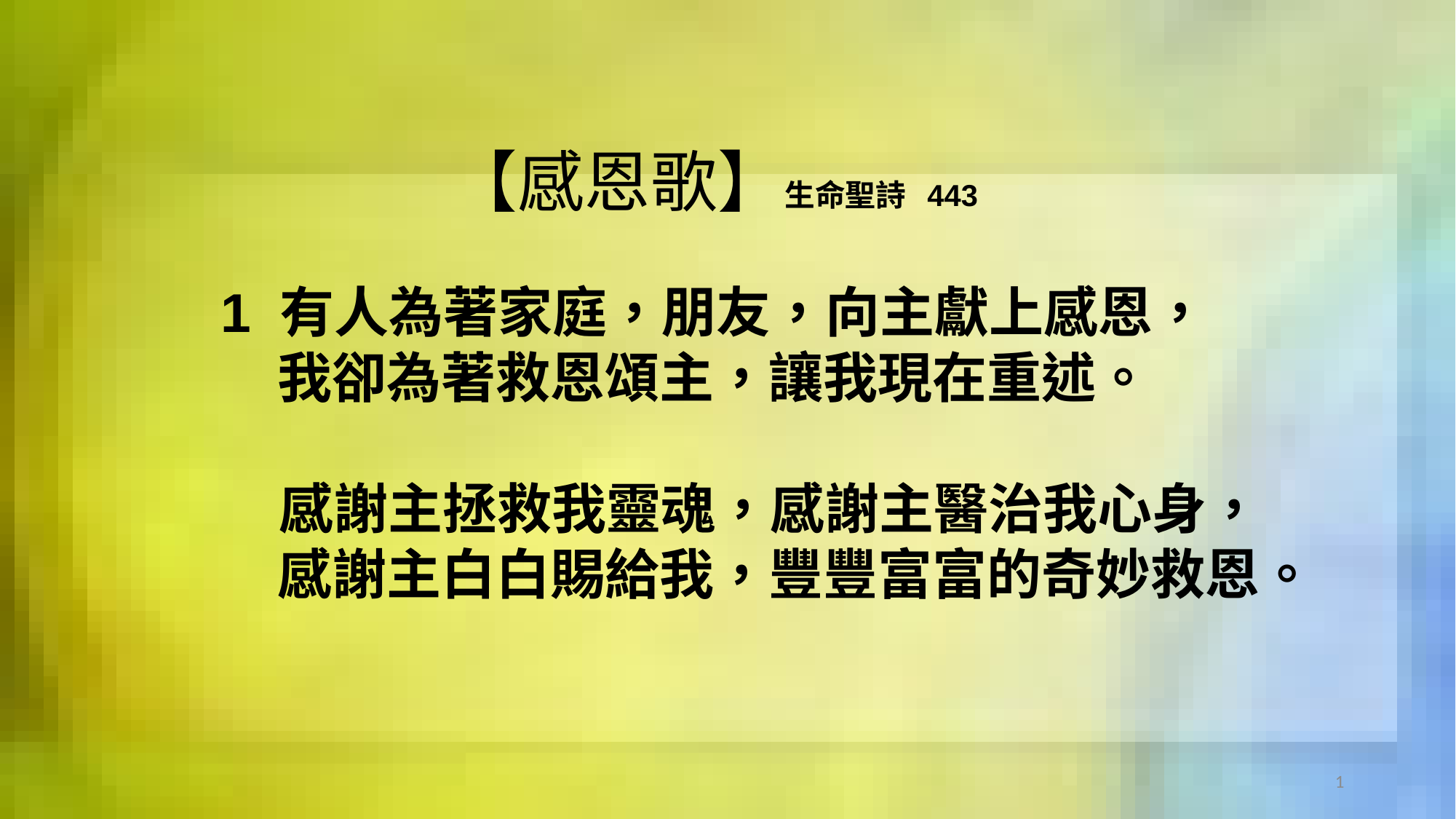

【感恩歌】生命聖詩  443

1 有人為著家庭，朋友，向主獻上感恩，
我卻為著救恩頌主，讓我現在重述。

        感謝主拯救我靈魂，感謝主醫治我心身，
　　　感謝主白白賜給我，豐豐富富的奇妙救恩。
1